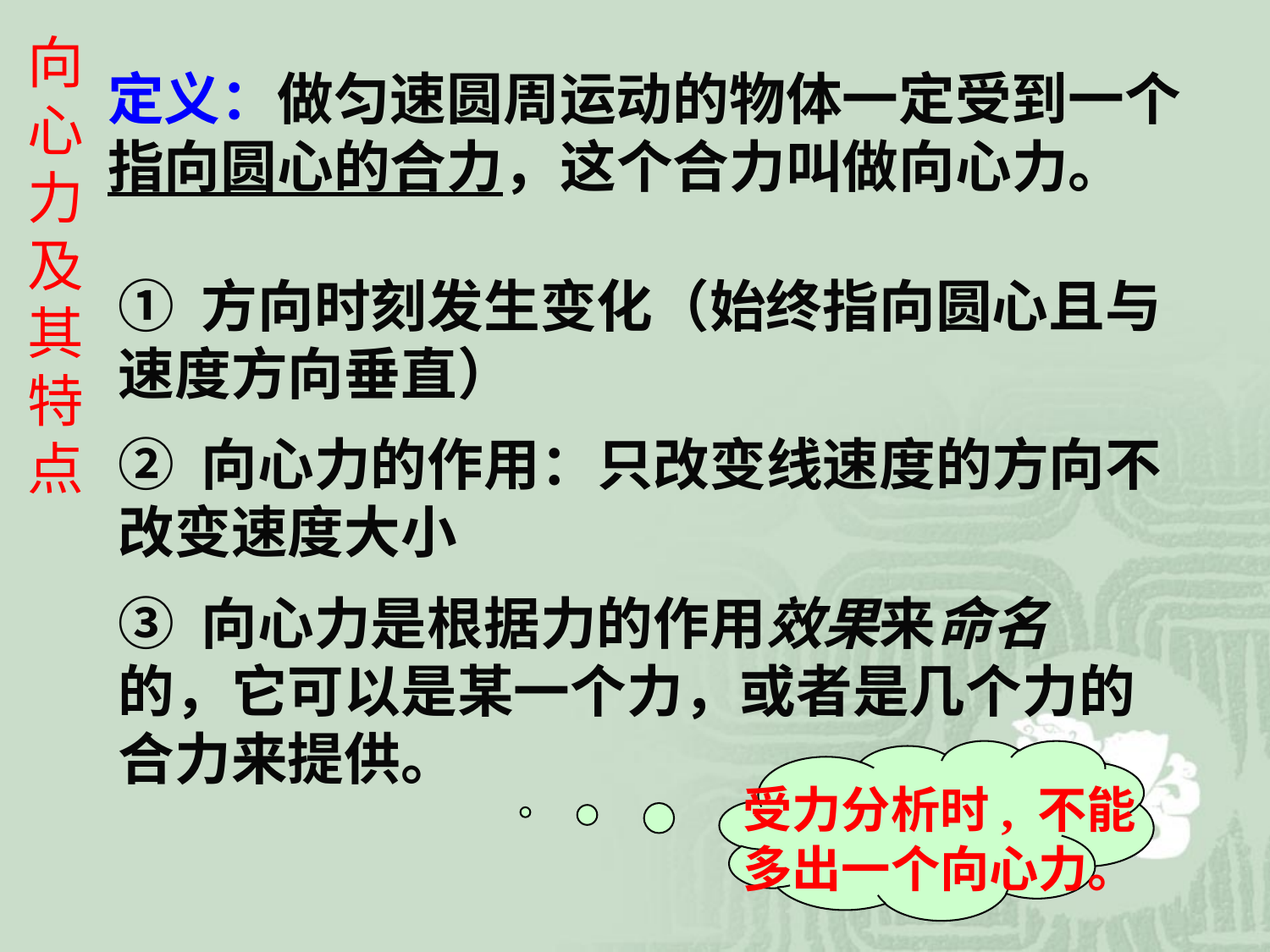

向心力及其特点
定义：做匀速圆周运动的物体一定受到一个指向圆心的合力，这个合力叫做向心力。
① 方向时刻发生变化（始终指向圆心且与速度方向垂直）
② 向心力的作用：只改变线速度的方向不改变速度大小
③ 向心力是根据力的作用效果来命名的，它可以是某一个力，或者是几个力的合力来提供。

受力分析时, 不能多出一个向心力。